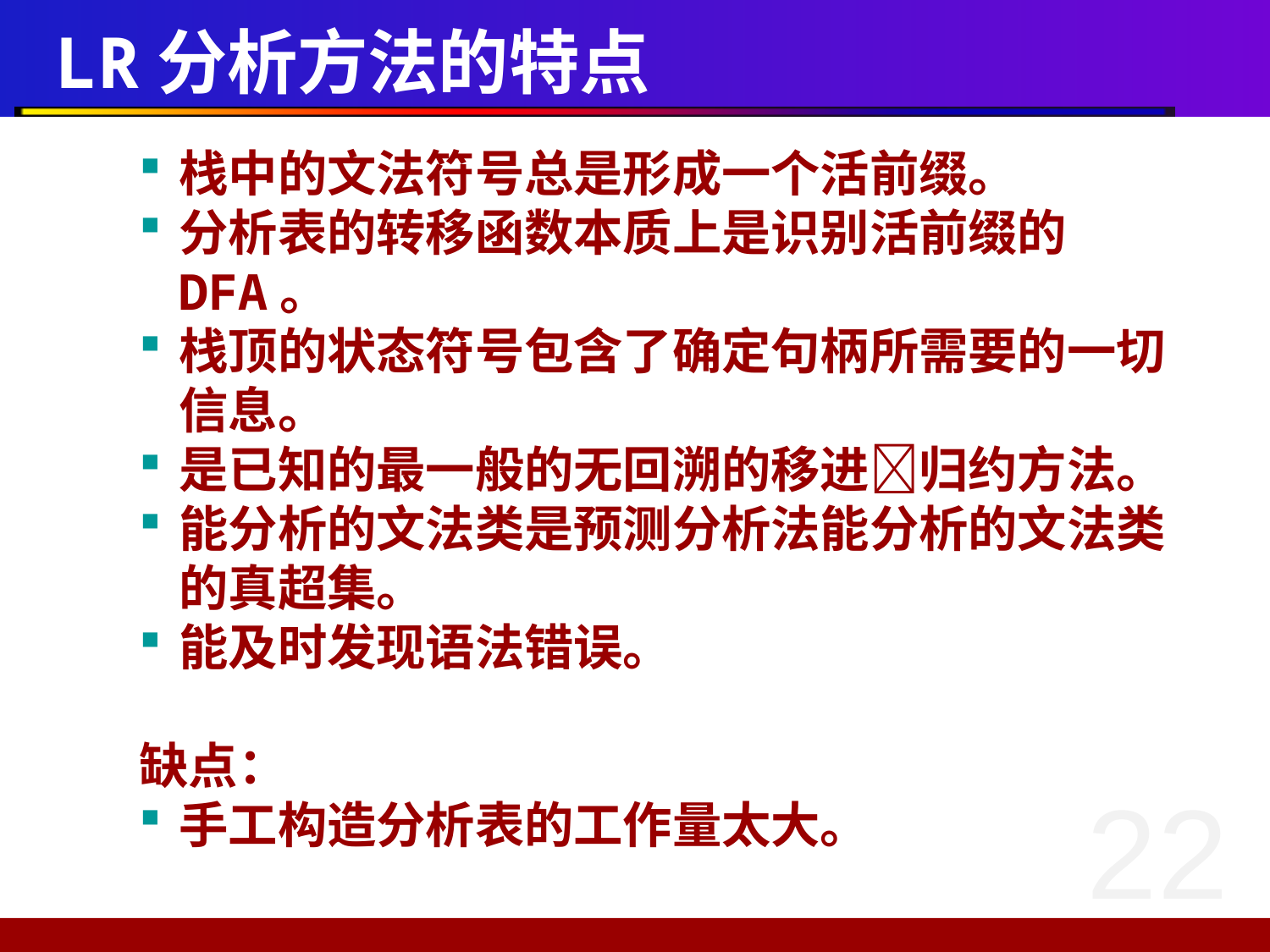

# LR分析方法的特点
栈中的文法符号总是形成一个活前缀。
分析表的转移函数本质上是识别活前缀的DFA。
栈顶的状态符号包含了确定句柄所需要的一切信息。
是已知的最一般的无回溯的移进−归约方法。
能分析的文法类是预测分析法能分析的文法类的真超集。
能及时发现语法错误。

缺点：
手工构造分析表的工作量太大。
22